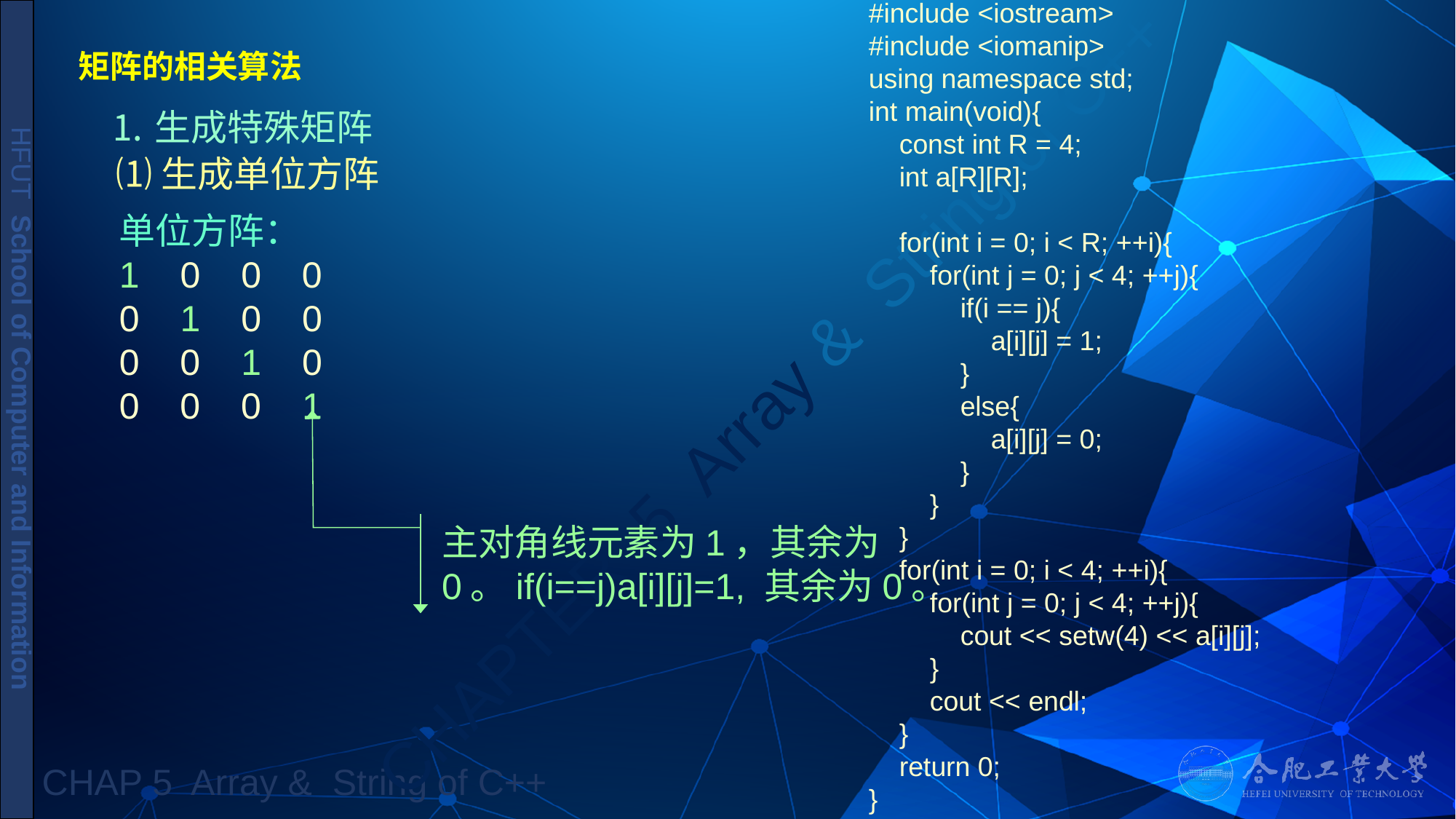

#include <iostream>
#include <iomanip>
using namespace std;
int main(void){
    const int R = 4;
    int a[R][R];

    for(int i = 0; i < R; ++i){
        for(int j = 0; j < 4; ++j){
            if(i == j){
                a[i][j] = 1;
            }
            else{
                a[i][j] = 0;
            }
        }
    }
    for(int i = 0; i < 4; ++i){
        for(int j = 0; j < 4; ++j){
            cout << setw(4) << a[i][j];
        }
        cout << endl;
    }
    return 0;
}
# 矩阵的相关算法
        ⒈生成特殊矩阵
⑴生成单位方阵
单位方阵：
1    0    0    0
0    1    0    0
0    0    1    0
0    0    0    1
主对角线元素为1，其余为0。if(i==j)a[i][j]=1, 其余为0。